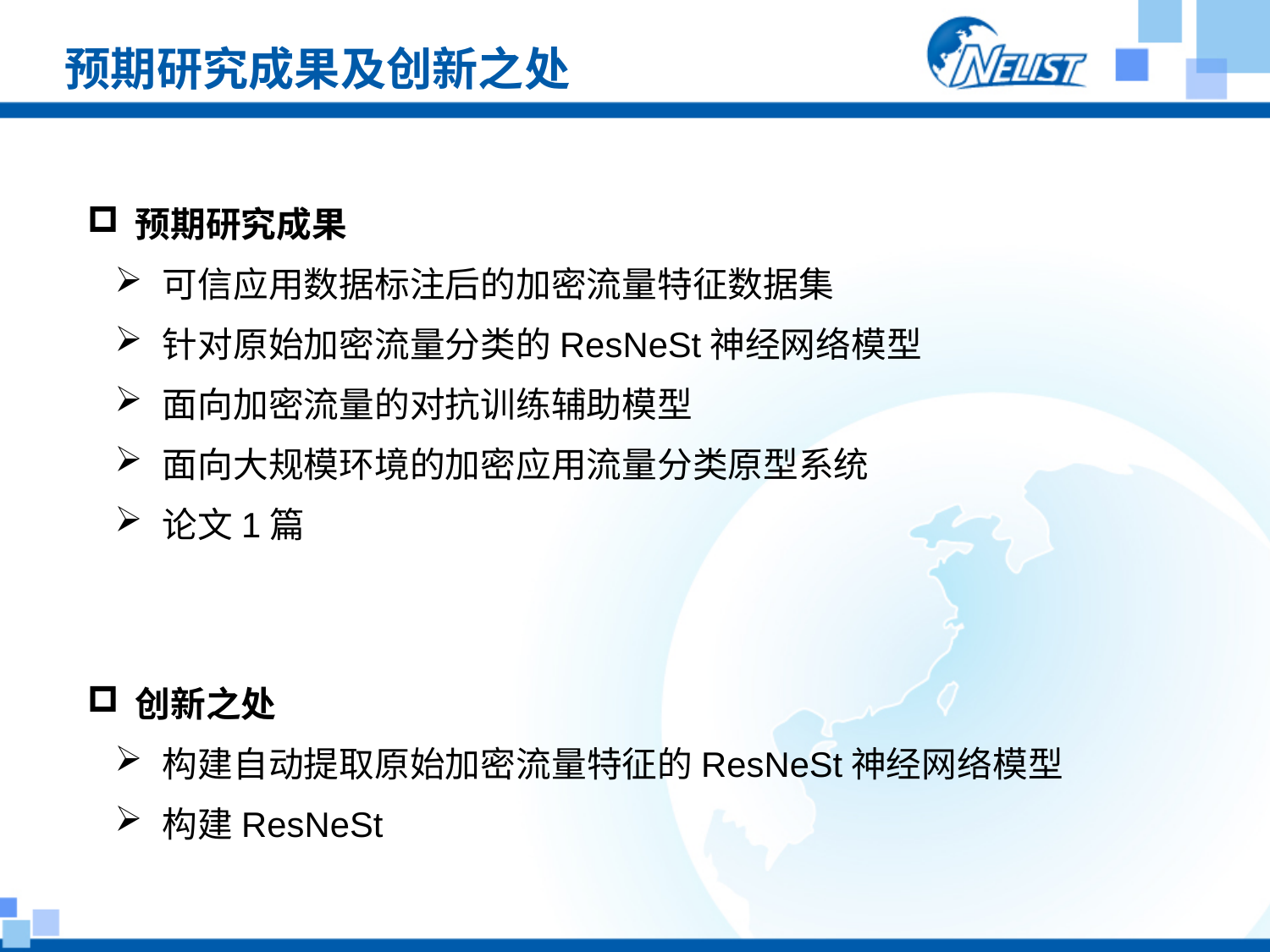

# 预期研究成果及创新之处
预期研究成果
可信应用数据标注后的加密流量特征数据集
针对原始加密流量分类的ResNeSt神经网络模型
面向加密流量的对抗训练辅助模型
面向大规模环境的加密应用流量分类原型系统
论文1篇

创新之处
构建自动提取原始加密流量特征的ResNeSt神经网络模型
构建ResNeSt